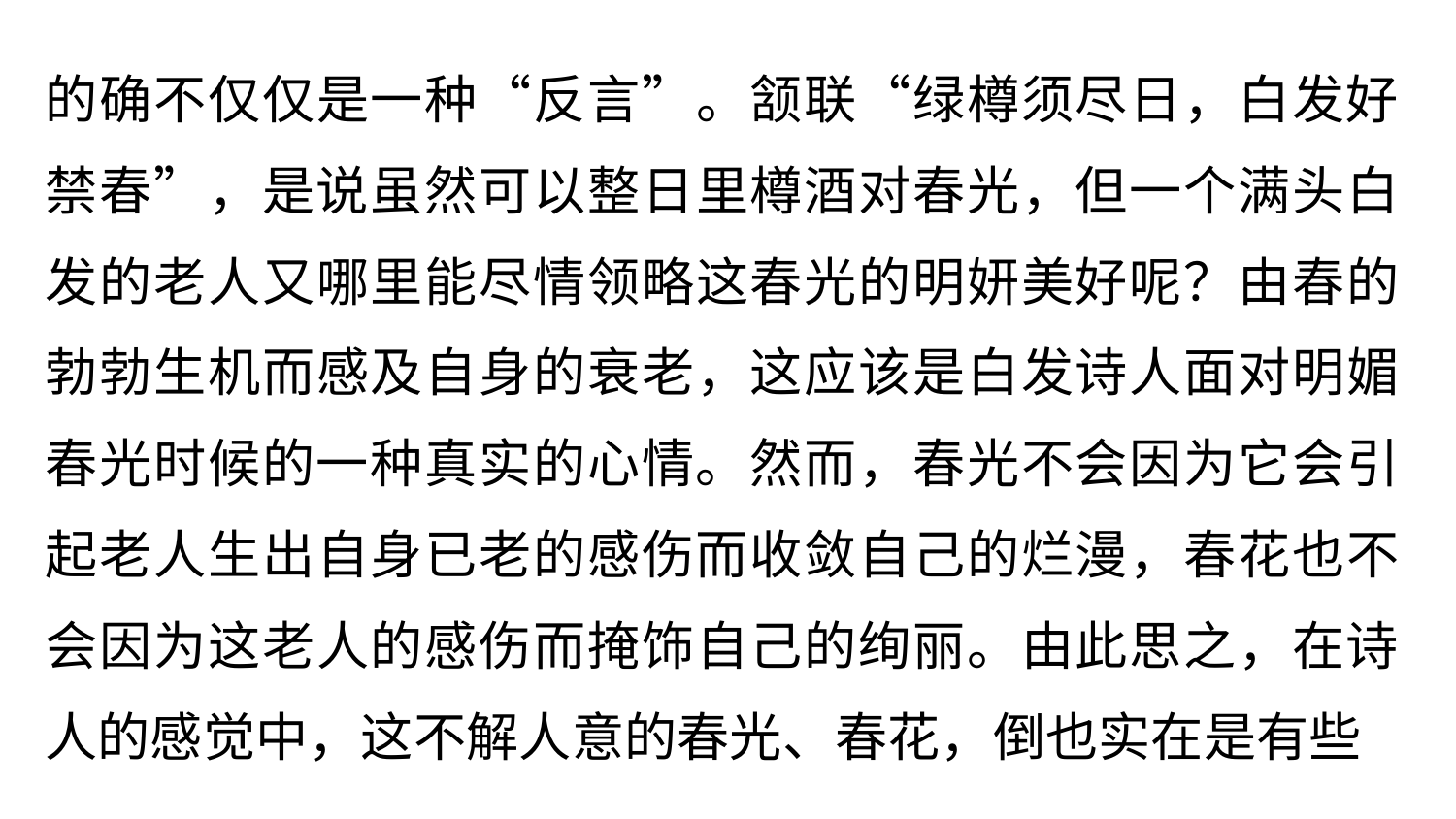

的确不仅仅是一种“反言”。颔联“绿樽须尽日，白发好禁春”，是说虽然可以整日里樽酒对春光，但一个满头白发的老人又哪里能尽情领略这春光的明妍美好呢？由春的勃勃生机而感及自身的衰老，这应该是白发诗人面对明媚春光时候的一种真实的心情。然而，春光不会因为它会引起老人生出自身已老的感伤而收敛自己的烂漫，春花也不会因为这老人的感伤而掩饰自己的绚丽。由此思之，在诗人的感觉中，这不解人意的春光、春花，倒也实在是有些